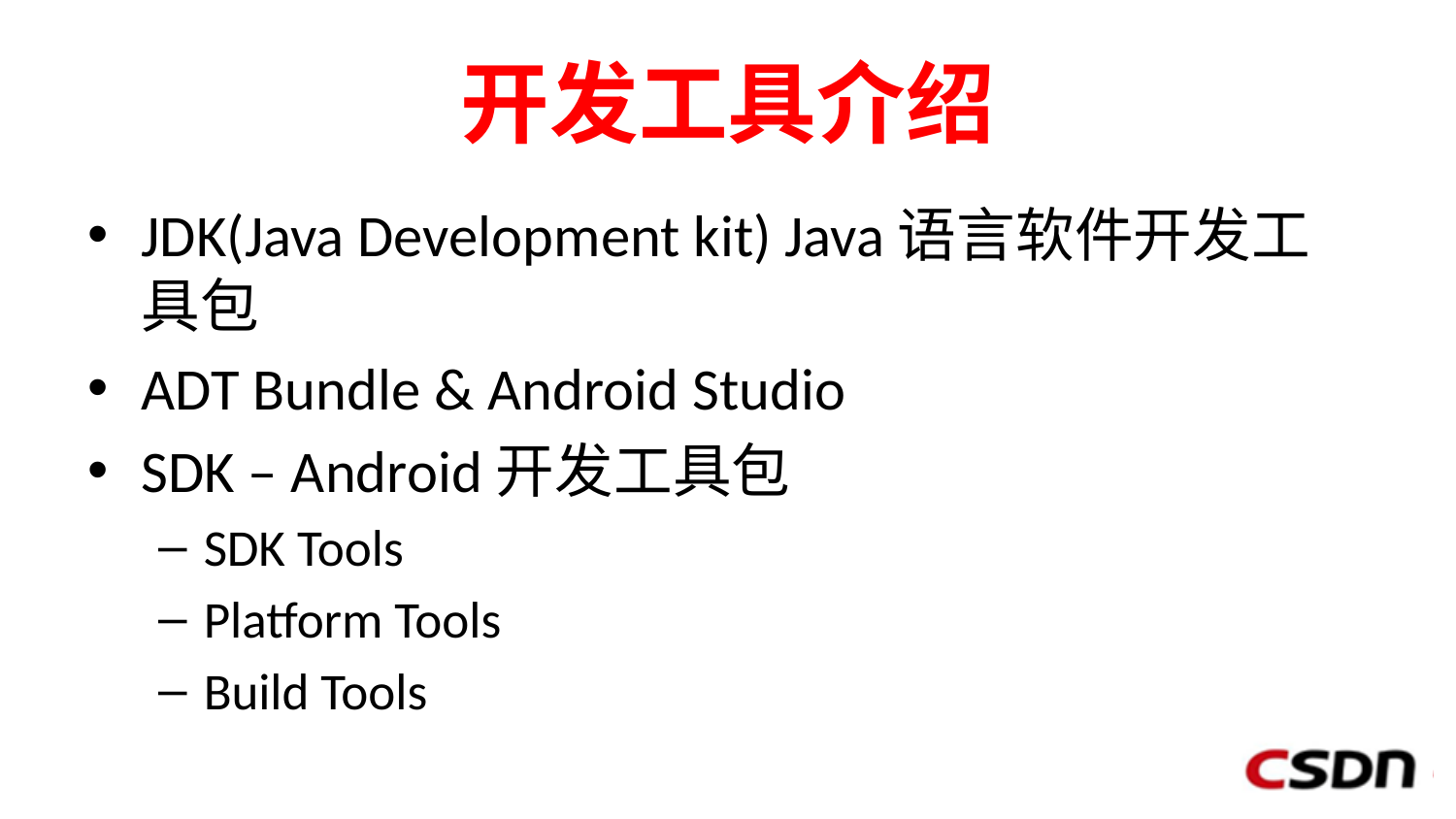

# 开发工具介绍
JDK(Java Development kit) Java语言软件开发工具包
ADT Bundle & Android Studio
SDK – Android开发工具包
SDK Tools
Platform Tools
Build Tools